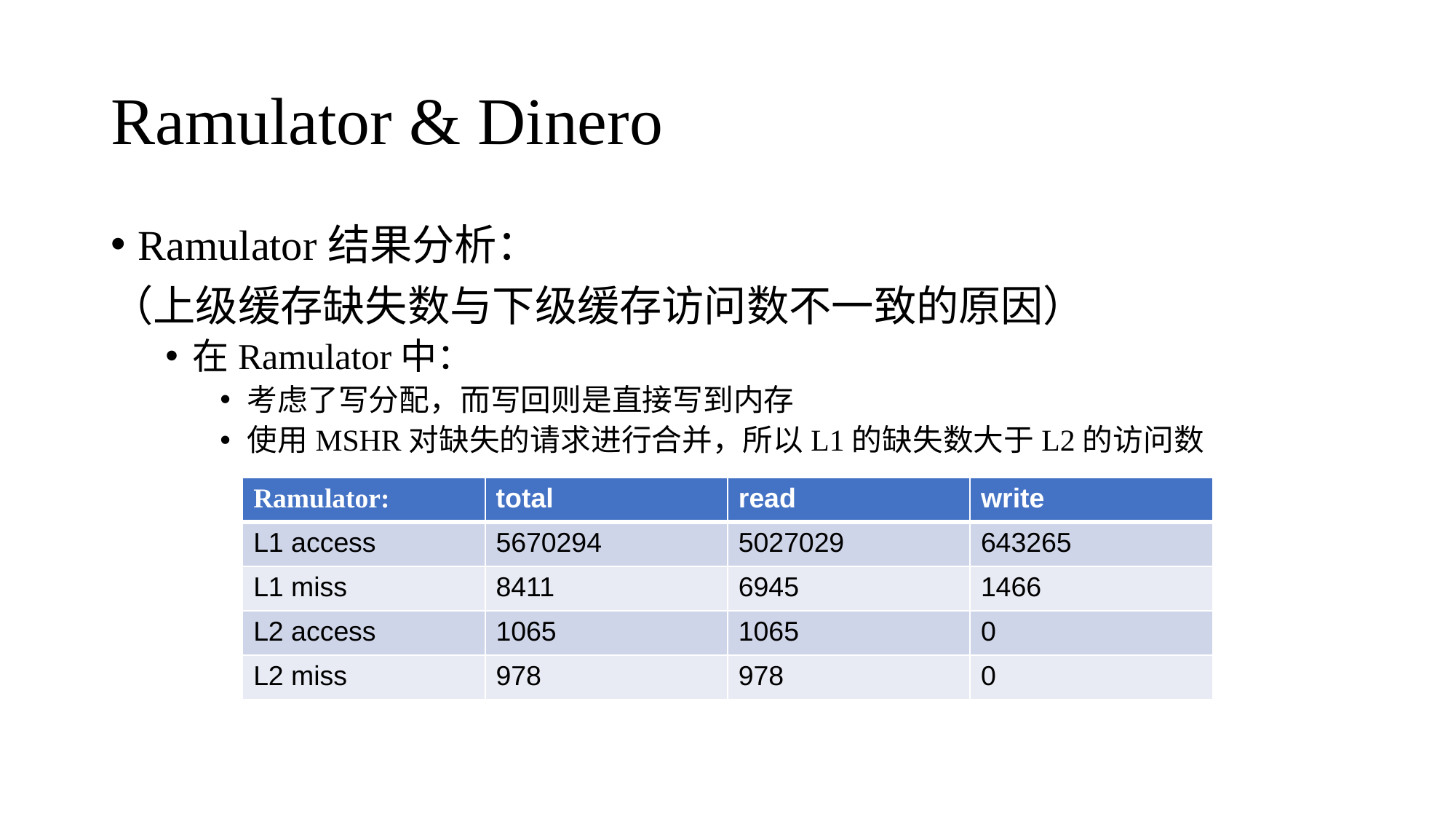

# Ramulator & Dinero
Ramulator结果分析：
（上级缓存缺失数与下级缓存访问数不一致的原因）
在Ramulator中：
考虑了写分配，而写回则是直接写到内存
使用MSHR对缺失的请求进行合并，所以L1的缺失数大于L2的访问数
| Ramulator: | total | read | write |
| --- | --- | --- | --- |
| L1 access | 5670294 | 5027029 | 643265 |
| L1 miss | 8411 | 6945 | 1466 |
| L2 access | 1065 | 1065 | 0 |
| L2 miss | 978 | 978 | 0 |